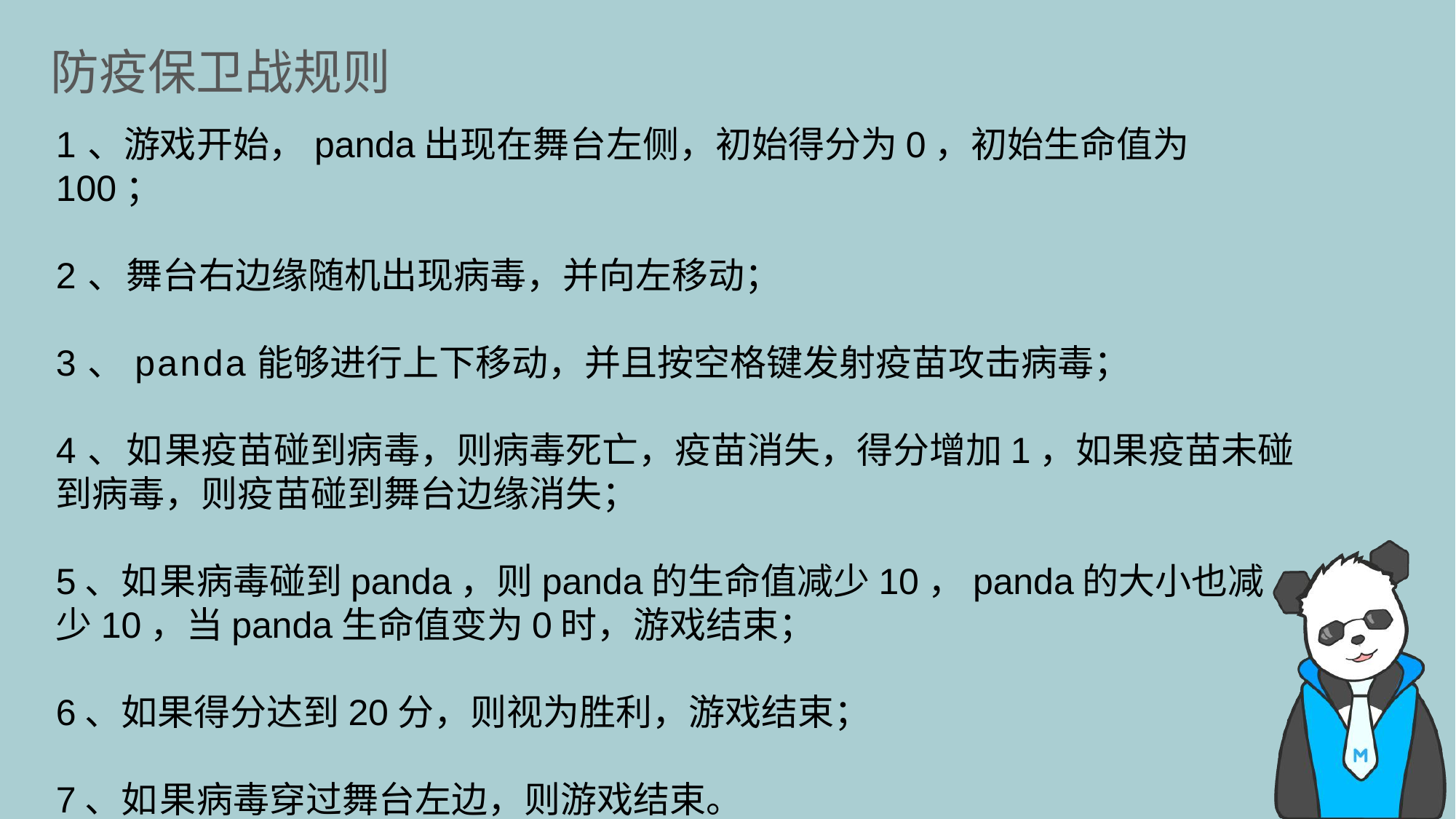

# 防疫保卫战规则
1、游戏开始，panda出现在舞台左侧，初始得分为0，初始生命值为100；
2、舞台右边缘随机出现病毒，并向左移动；
3、panda能够进行上下移动，并且按空格键发射疫苗攻击病毒；
4、如果疫苗碰到病毒，则病毒死亡，疫苗消失，得分增加1，如果疫苗未碰到病毒，则疫苗碰到舞台边缘消失；
5、如果病毒碰到panda，则panda的生命值减少10，panda的大小也减少10，当panda生命值变为0时，游戏结束；
6、如果得分达到20分，则视为胜利，游戏结束；
7、如果病毒穿过舞台左边，则游戏结束。